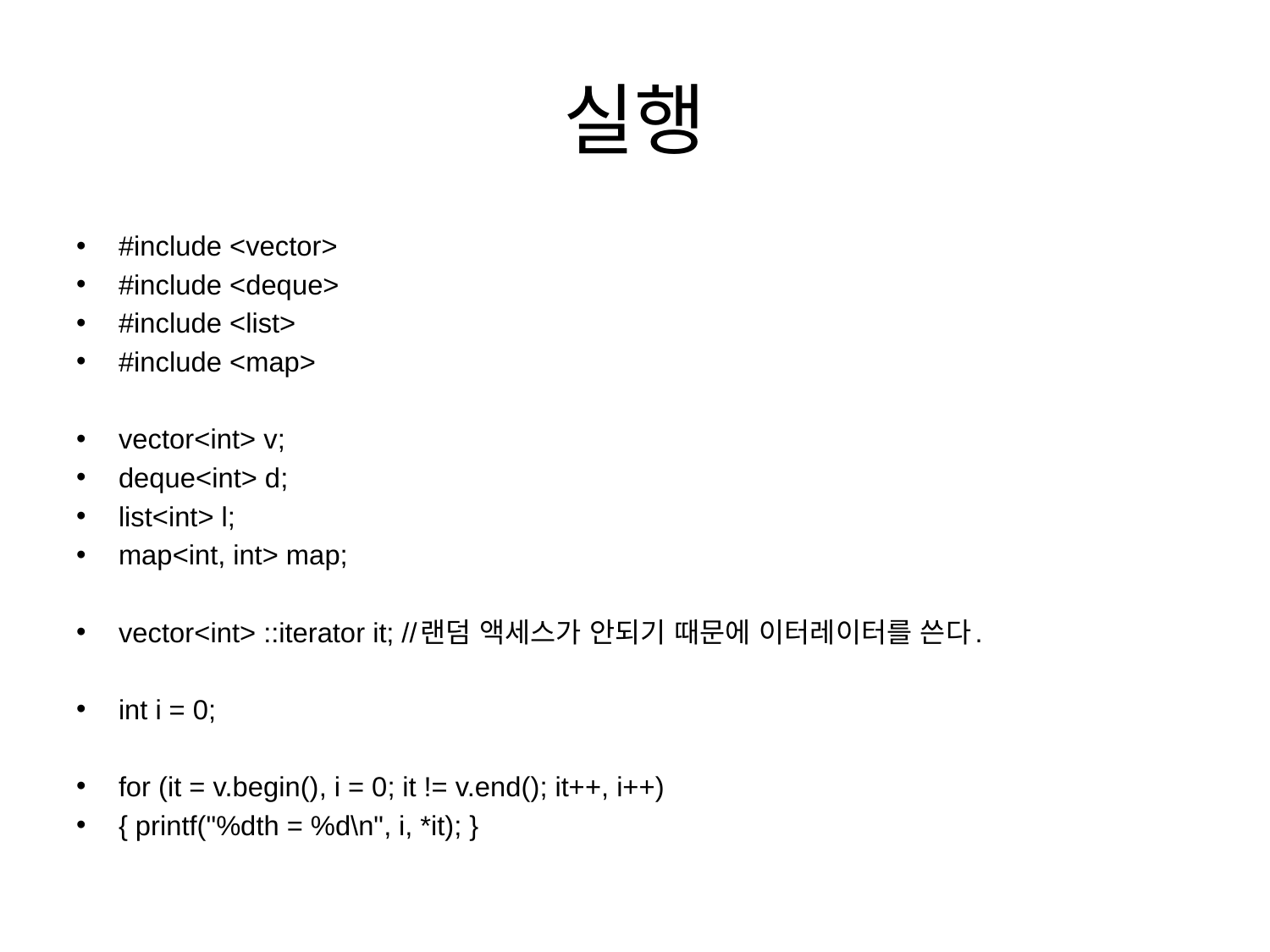

# 실행
#include <vector>
#include <deque>
#include <list>
#include <map>

vector<int> v;
deque<int> d;
list<int> l;
map<int, int> map;

vector<int> ::iterator it; //랜덤 액세스가 안되기 때문에 이터레이터를 쓴다.

int i = 0;

for (it = v.begin(), i = 0; it != v.end(); it++, i++)
{ printf("%dth = %d\n", i, *it); }